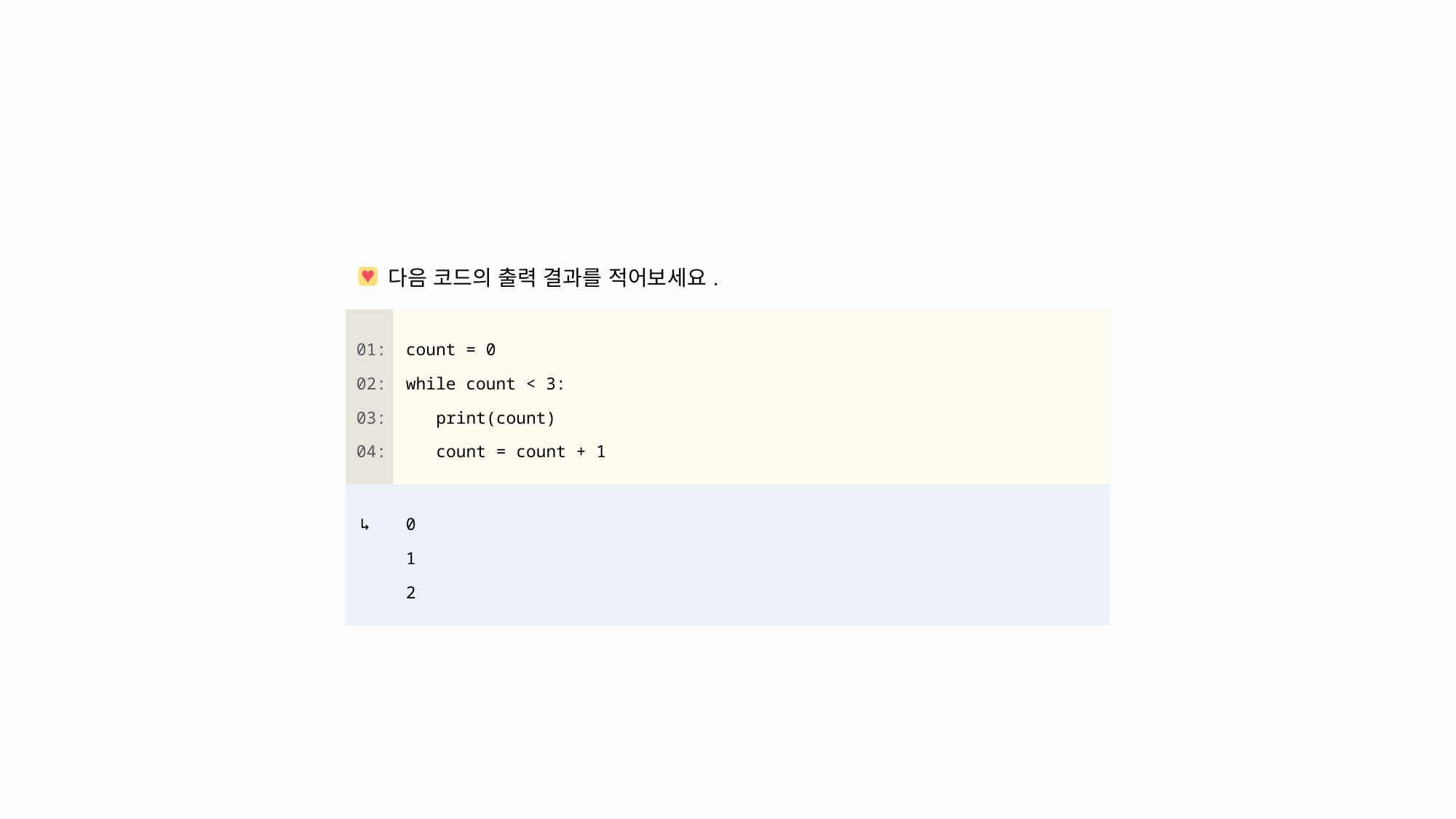

| 다음 코드의 출력 결과를 적어보세요. |  |
| --- | --- |
| 01: 02: 03: 04: | count = 0 while count < 3: print(count) count = count + 1 |
| ↳ | 0 1 2 |